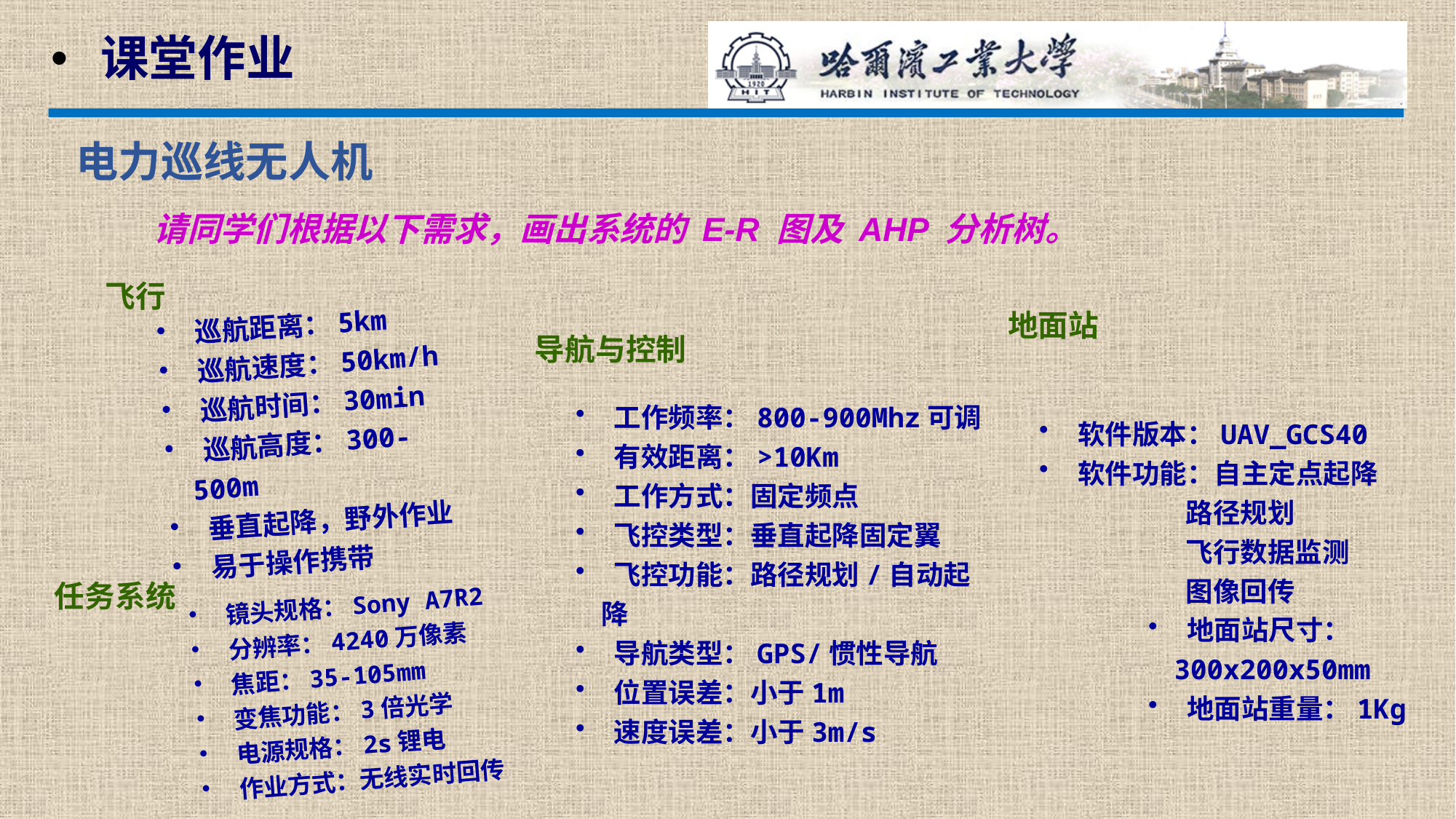

课堂作业
 电力巡线无人机
请同学们根据以下需求，画出系统的 E-R 图及 AHP 分析树。
飞行
 巡航距离：5km
 巡航速度：50km/h
 巡航时间：30min
 巡航高度：300-500m
 垂直起降，野外作业
 易于操作携带
地面站
导航与控制
 工作频率：800-900Mhz可调
 有效距离：>10Km
 工作方式：固定频点
 飞控类型：垂直起降固定翼
 飞控功能：路径规划/自动起降
 导航类型：GPS/惯性导航
 位置误差：小于1m
 速度误差：小于3m/s
 软件版本：UAV_GCS40
 软件功能：自主定点起降
	     路径规划
     飞行数据监测
     图像回传
 地面站尺寸：300x200x50mm
 地面站重量：1Kg
任务系统
 镜头规格：Sony A7R2
 分辨率：4240万像素
 焦距：35-105mm
 变焦功能：3倍光学
 电源规格：2s锂电
 作业方式：无线实时回传